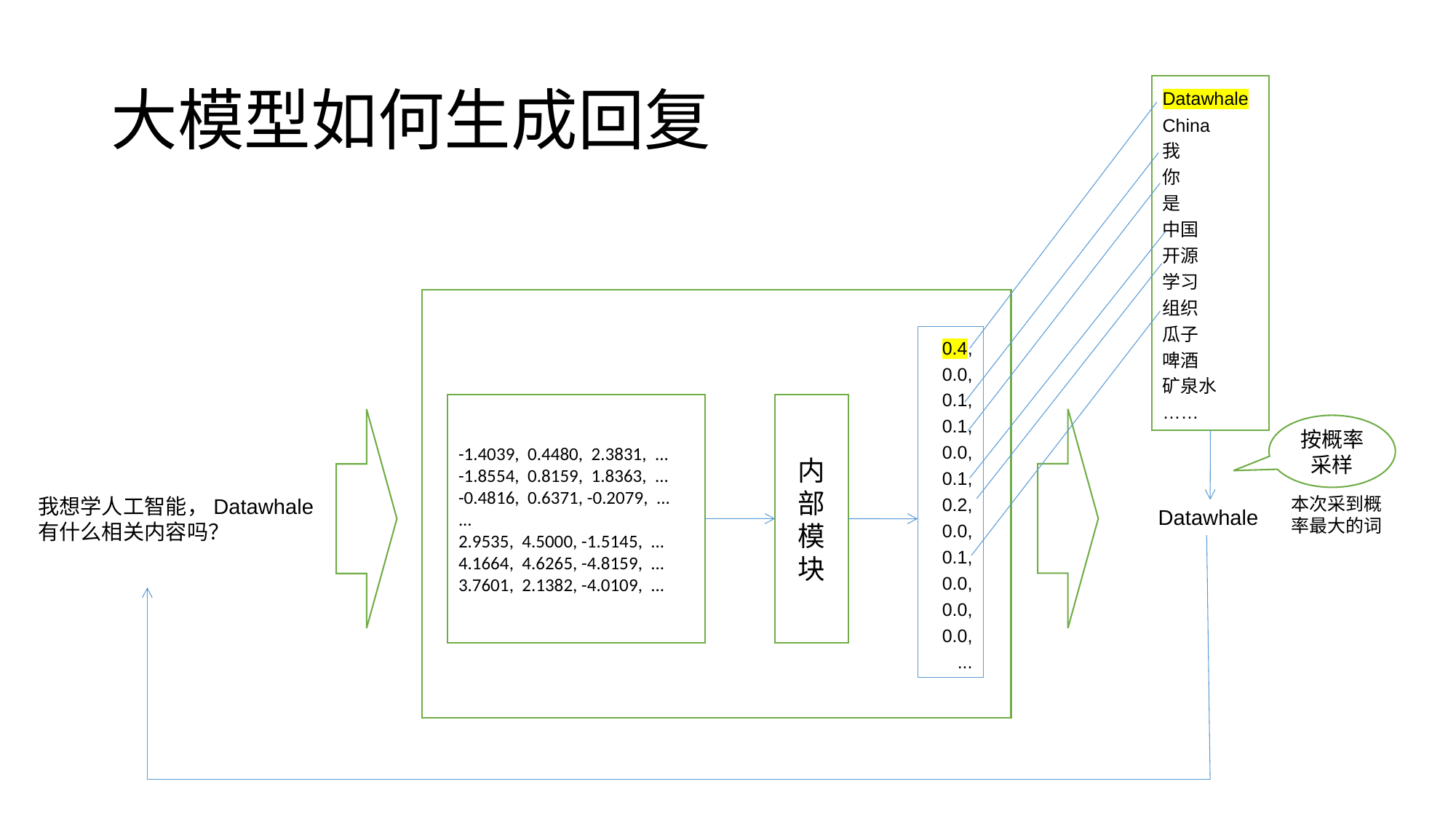

# 大模型如何生成回复
Datawhale
China
我
你
是
中国
开源
学习
组织
瓜子
啤酒
矿泉水
……

0.4,
0.0,
0.1,
0.1,
0.0,
0.1,
0.2,
0.0,
0.1,
0.0,
0.0,
0.0,
...
-1.4039,  0.4480,  2.3831,  ...
-1.8554,  0.8159,  1.8363,  ...
-0.4816,  0.6371, -0.2079,  ...
...
2.9535,  4.5000, -1.5145,  ...
4.1664,  4.6265, -4.8159,  ...
3.7601,  2.1382, -4.0109,  ...
内
部
模
块

按概率采样
我想学人工智能，Datawhale有什么相关内容吗？
本次采到概率最大的词
Datawhale